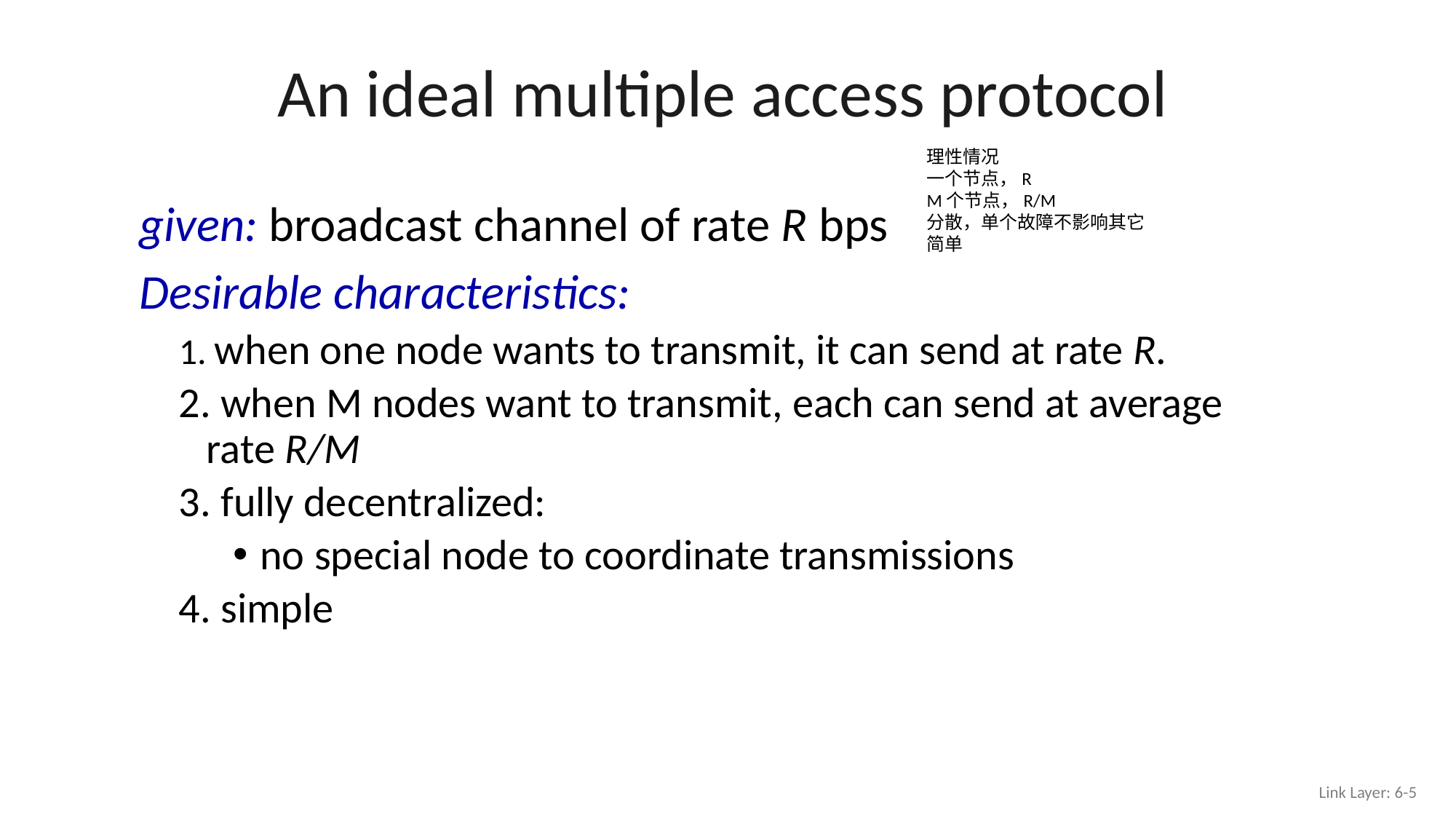

# An ideal multiple access protocol
理性情况
一个节点，R
M个节点，R/M
分散，单个故障不影响其它
简单
given: broadcast channel of rate R bps
Desirable characteristics:
1. when one node wants to transmit, it can send at rate R.
2. when M nodes want to transmit, each can send at average rate R/M
3. fully decentralized:
no special node to coordinate transmissions
4. simple
Link Layer: 6-5